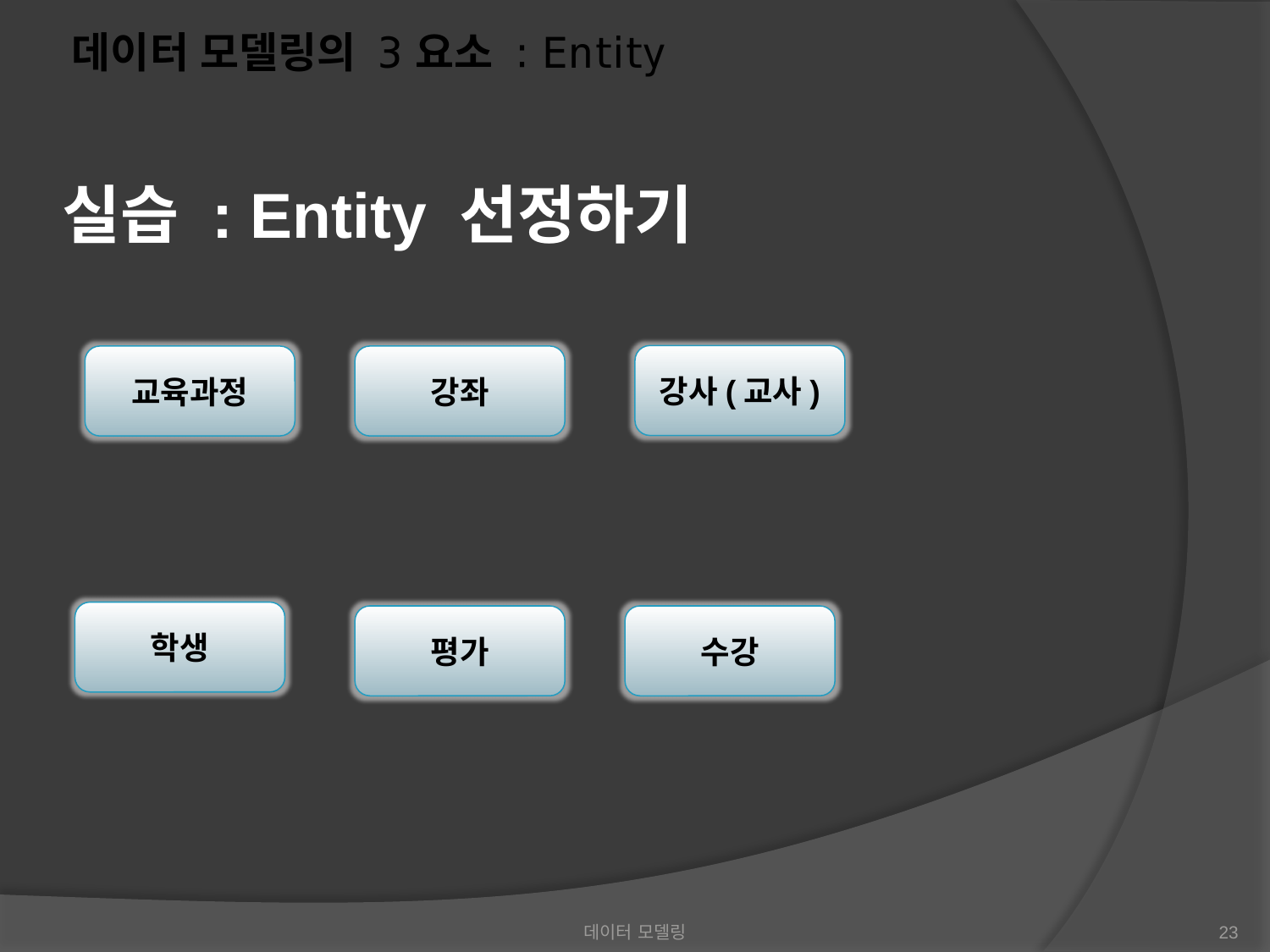

데이터 모델링의 3요소 : Entity
실습 : Entity 선정하기
강사(교사)
교육과정
강좌
학생
평가
수강
데이터 모델링
23